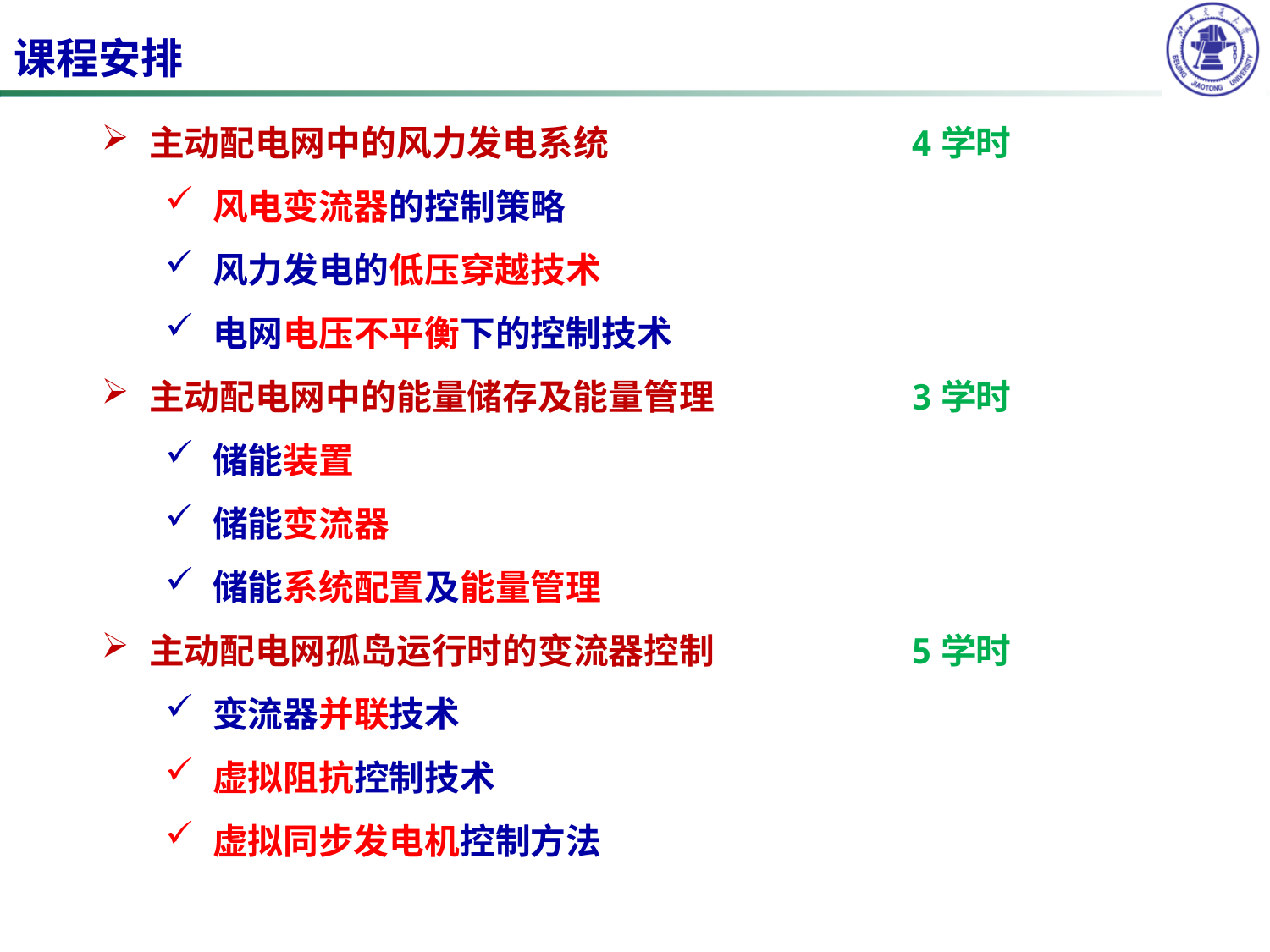

课程安排
主动配电网中的风力发电系统			4学时
风电变流器的控制策略
风力发电的低压穿越技术
电网电压不平衡下的控制技术
主动配电网中的能量储存及能量管理		3学时
储能装置
储能变流器
储能系统配置及能量管理
主动配电网孤岛运行时的变流器控制		5学时
变流器并联技术
虚拟阻抗控制技术
虚拟同步发电机控制方法